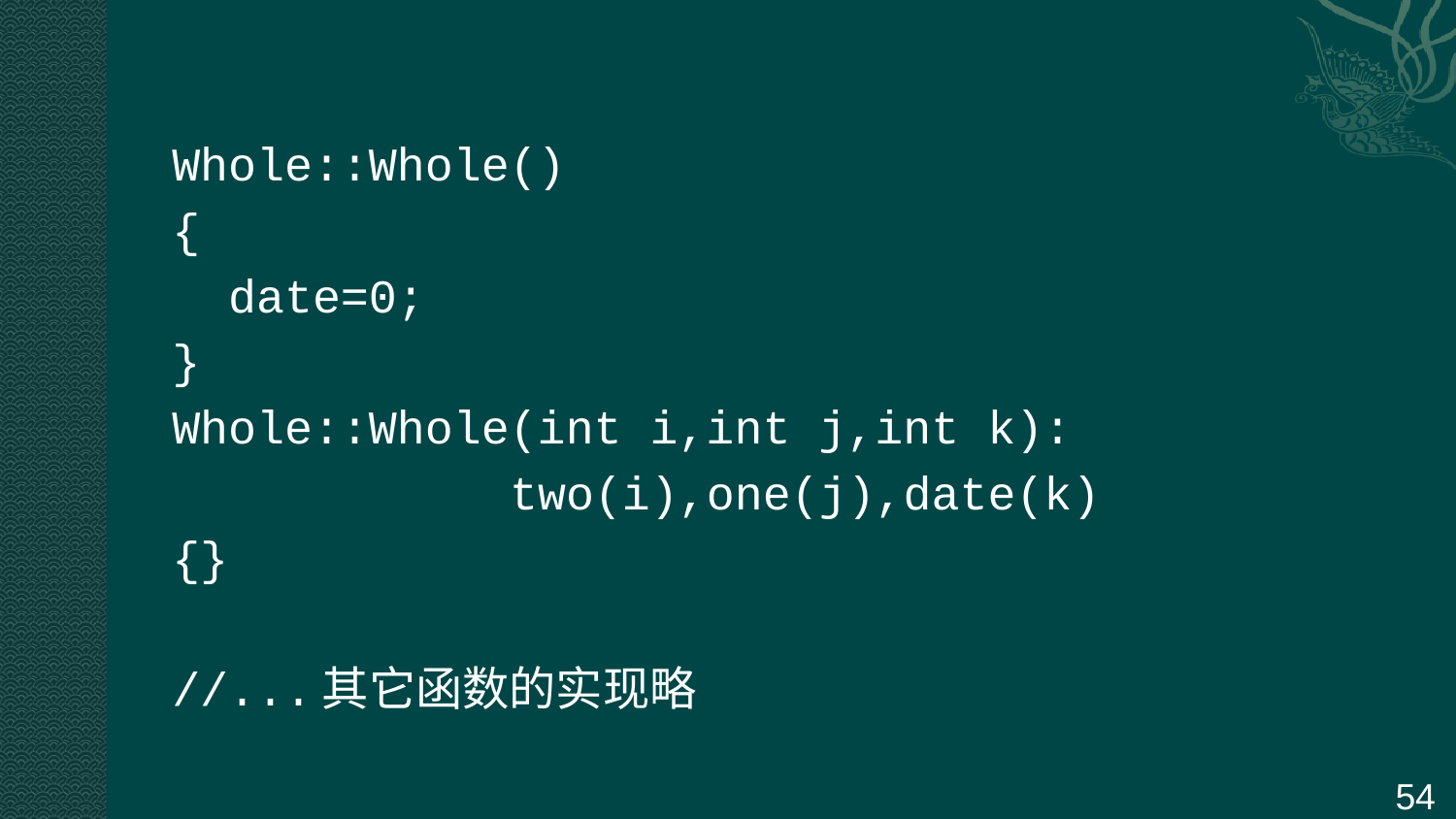

Whole::Whole()
{
  date=0;
}
Whole::Whole(int i,int j,int k):
            two(i),one(j),date(k)
{}

//...其它函数的实现略
54